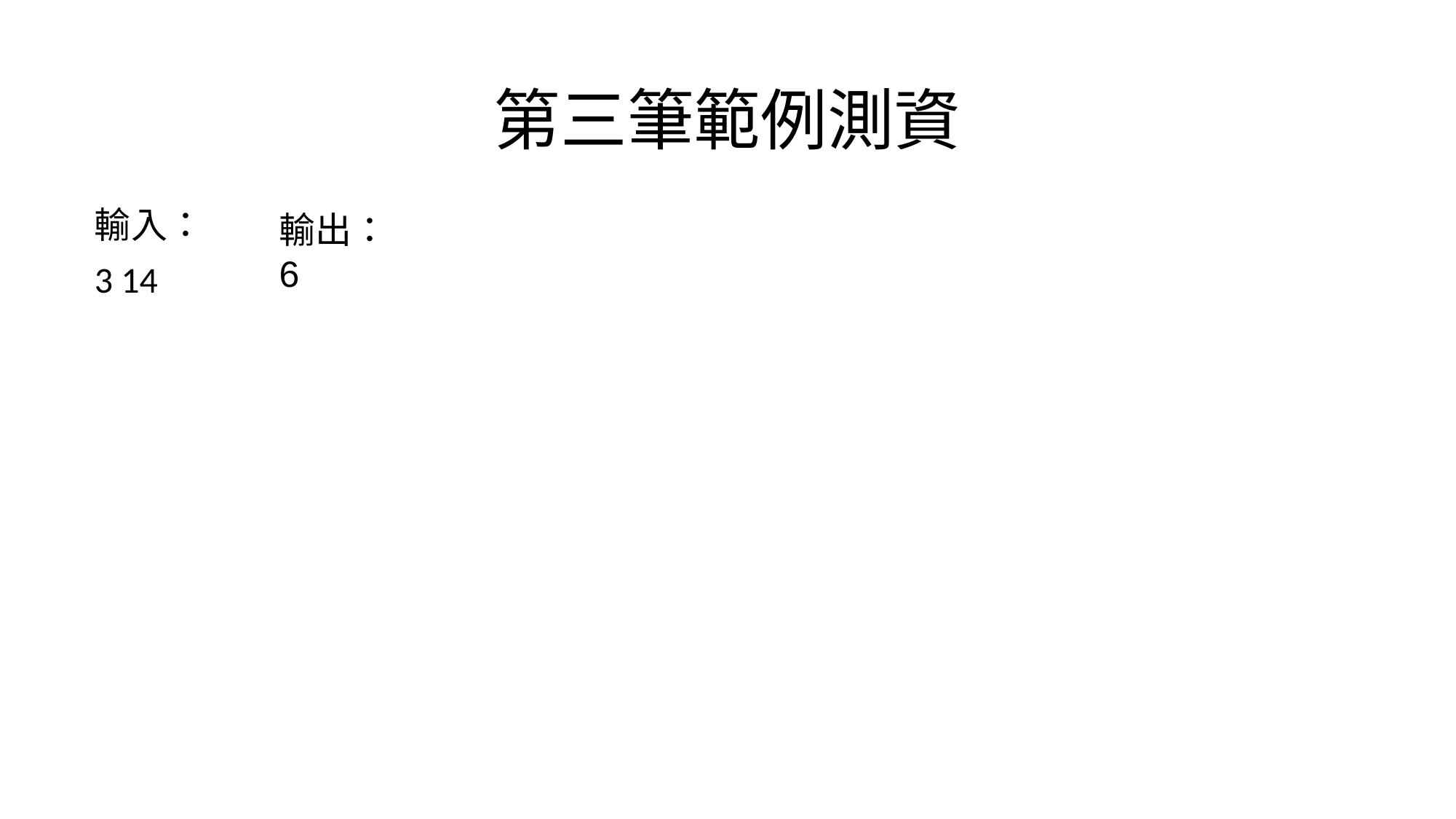

# 第三筆範例測資
輸入：
3 14

輸出：
6